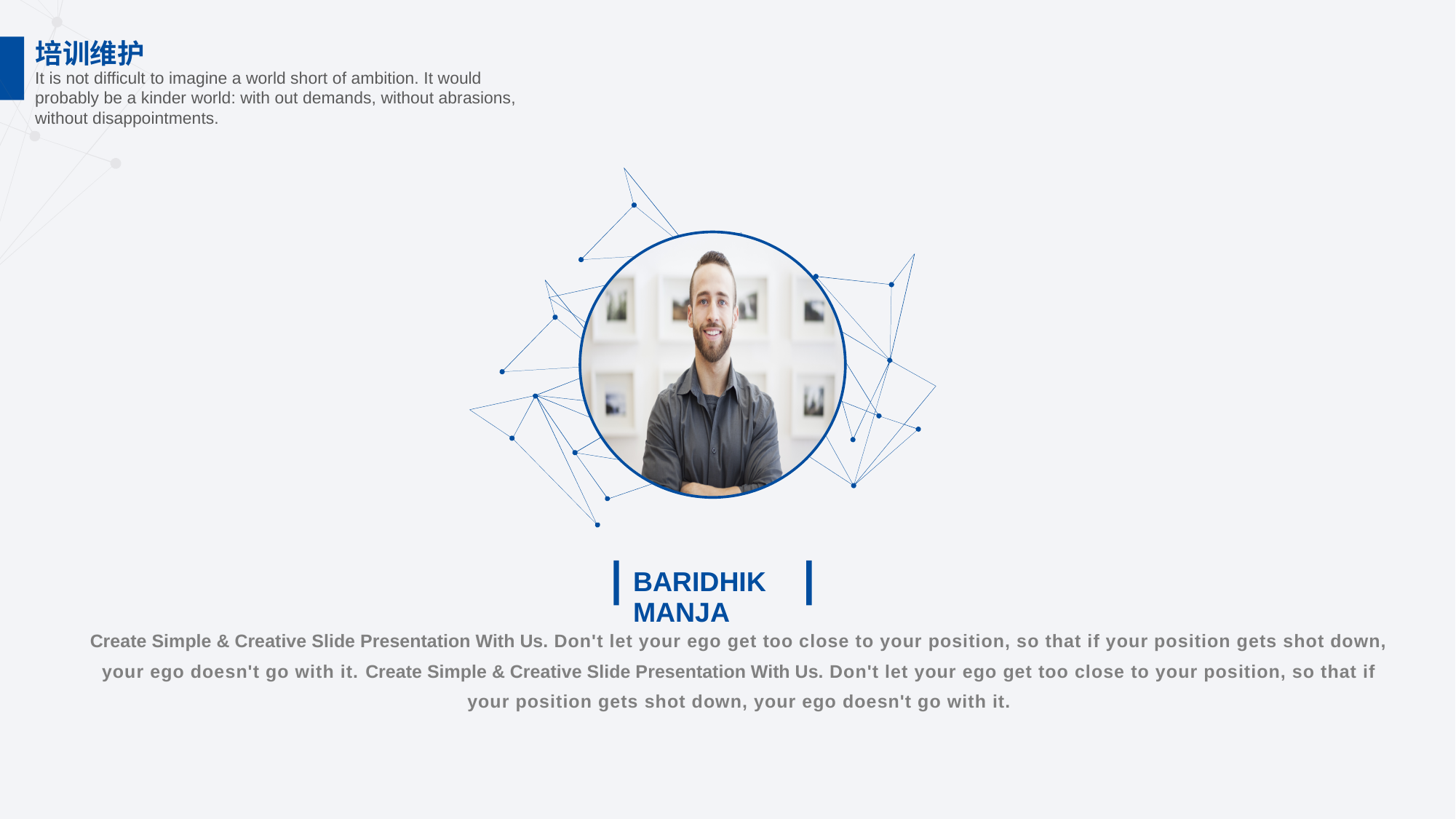

培训维护

It is not difficult to imagine a world short of ambition. It would probably be a kinder world: with out demands, without abrasions, without disappointments.

BARIDHIK  MANJA
Create Simple & Creative Slide Presentation With Us. Don't let your ego get too close to your position, so that if your position gets shot down, your ego doesn't go with it. Create Simple & Creative Slide Presentation With Us. Don't let your ego get too close to your position, so that if your position gets shot down, your ego doesn't go with it.